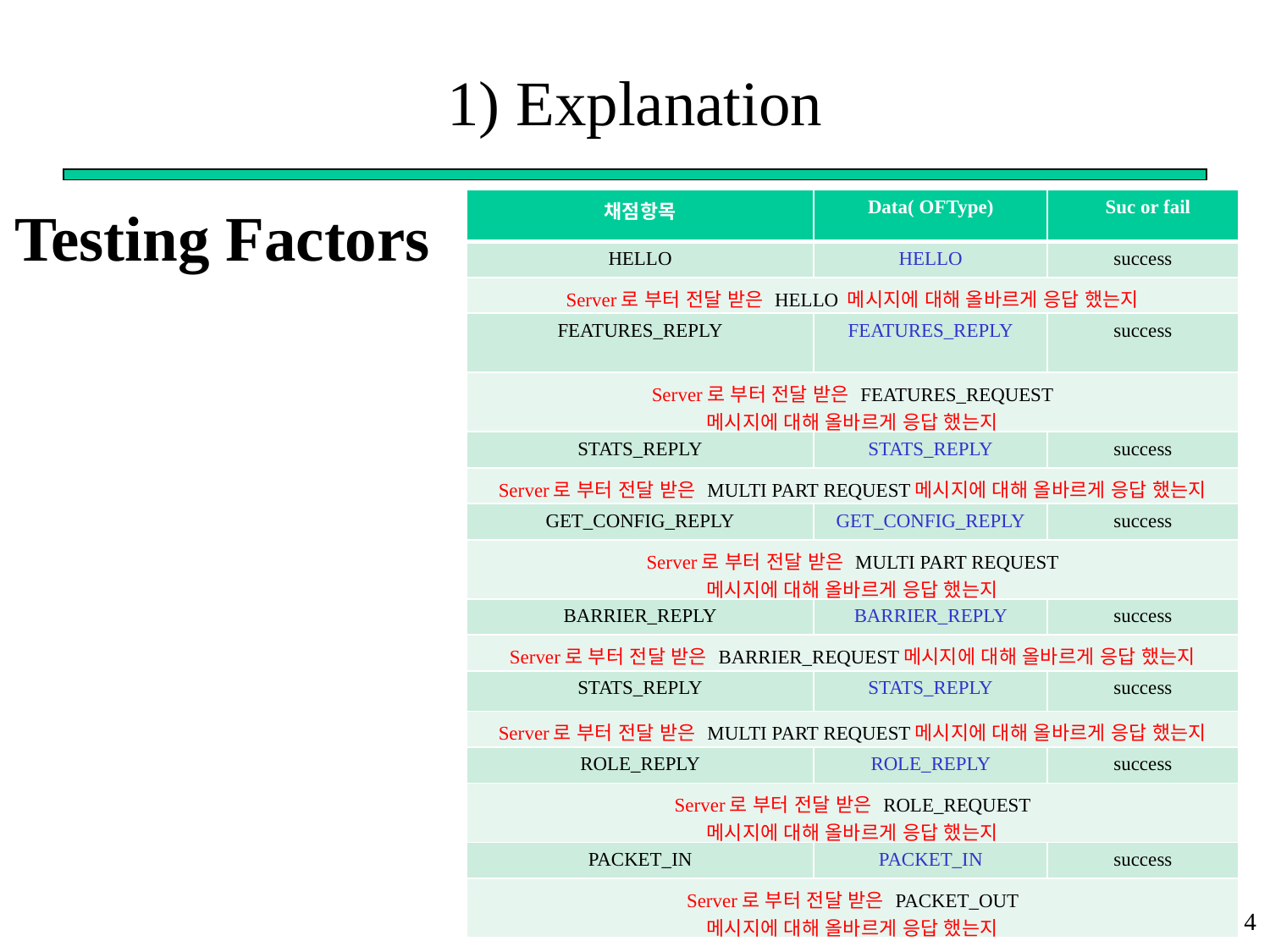

# 1) Explanation
| 채점항목 | Data( OFType) | Suc or fail |
| --- | --- | --- |
| HELLO | HELLO | success |
| Server로 부터 전달 받은 HELLO 메시지에 대해 올바르게 응답 했는지 |  |  |
| FEATURES\_REPLY | FEATURES\_REPLY | success |
| Server로 부터 전달 받은 FEATURES\_REQUEST 메시지에 대해 올바르게 응답 했는지 |  |  |
| STATS\_REPLY | STATS\_REPLY | success |
| Server로 부터 전달 받은 MULTI PART REQUEST메시지에 대해 올바르게 응답 했는지 |  |  |
| GET\_CONFIG\_REPLY | GET\_CONFIG\_REPLY | success |
| Server로 부터 전달 받은 MULTI PART REQUEST 메시지에 대해 올바르게 응답 했는지 |  |  |
| BARRIER\_REPLY | BARRIER\_REPLY | success |
| Server로 부터 전달 받은 BARRIER\_REQUEST메시지에 대해 올바르게 응답 했는지 |  |  |
| STATS\_REPLY | STATS\_REPLY | success |
| Server로 부터 전달 받은 MULTI PART REQUEST메시지에 대해 올바르게 응답 했는지 |  |  |
| ROLE\_REPLY | ROLE\_REPLY | success |
| Server로 부터 전달 받은 ROLE\_REQUEST 메시지에 대해 올바르게 응답 했는지 |  |  |
| PACKET\_IN | PACKET\_IN | success |
| Server로 부터 전달 받은 PACKET\_OUT 메시지에 대해 올바르게 응답 했는지 |  |  |
Testing Factors

4